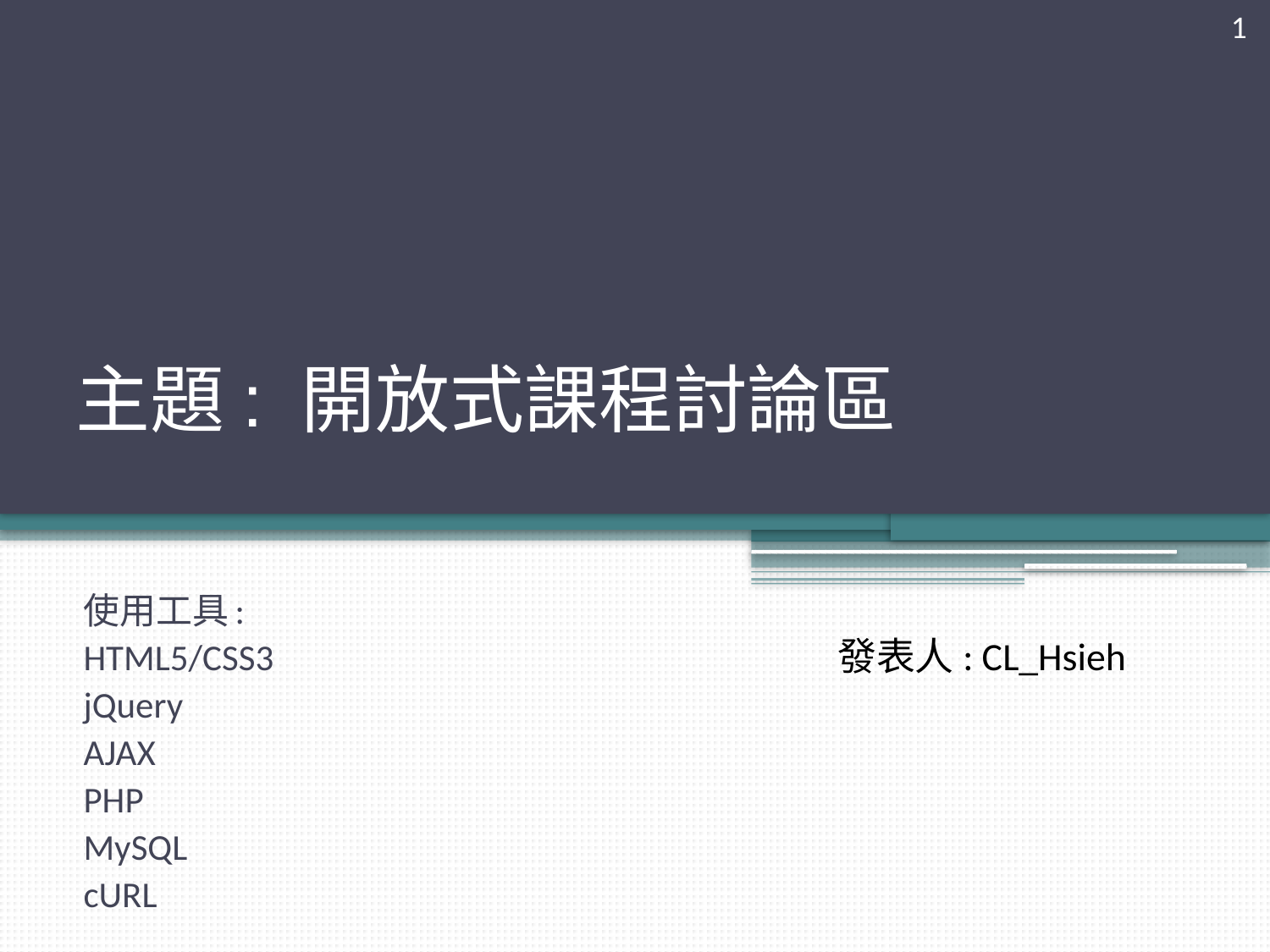

1
# 主題: 開放式課程討論區

使用工具:
HTML5/CSS3
jQuery
AJAX
PHP
MySQL
cURL

發表人: CL_Hsieh